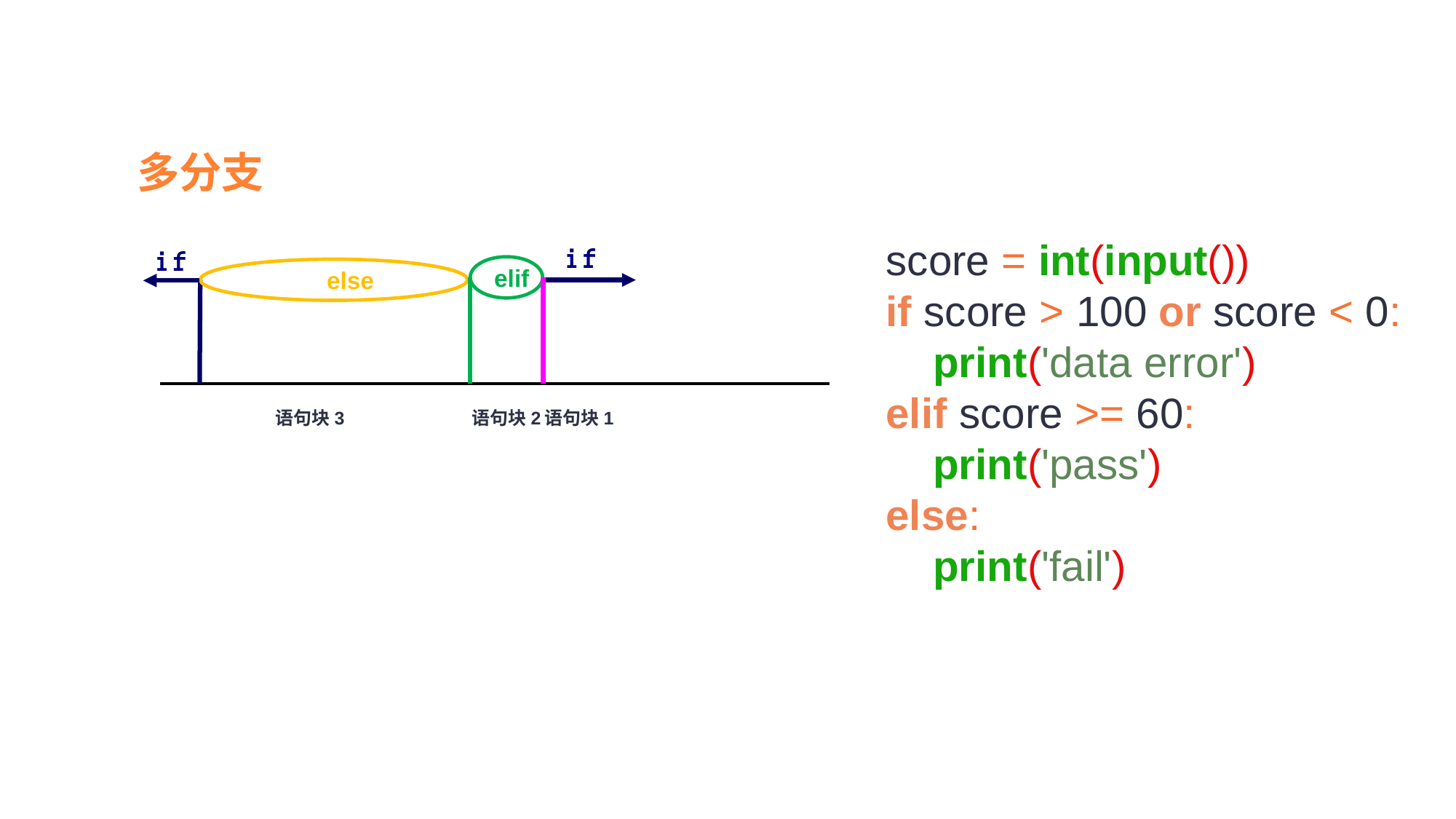

多分支
score = int(input())
if score > 100 or score < 0:
    print('data error')
elif score >= 60:
    print('pass')
else:
    print('fail')
if
  elif
             else
语句块1
语句块3
语句块2
if